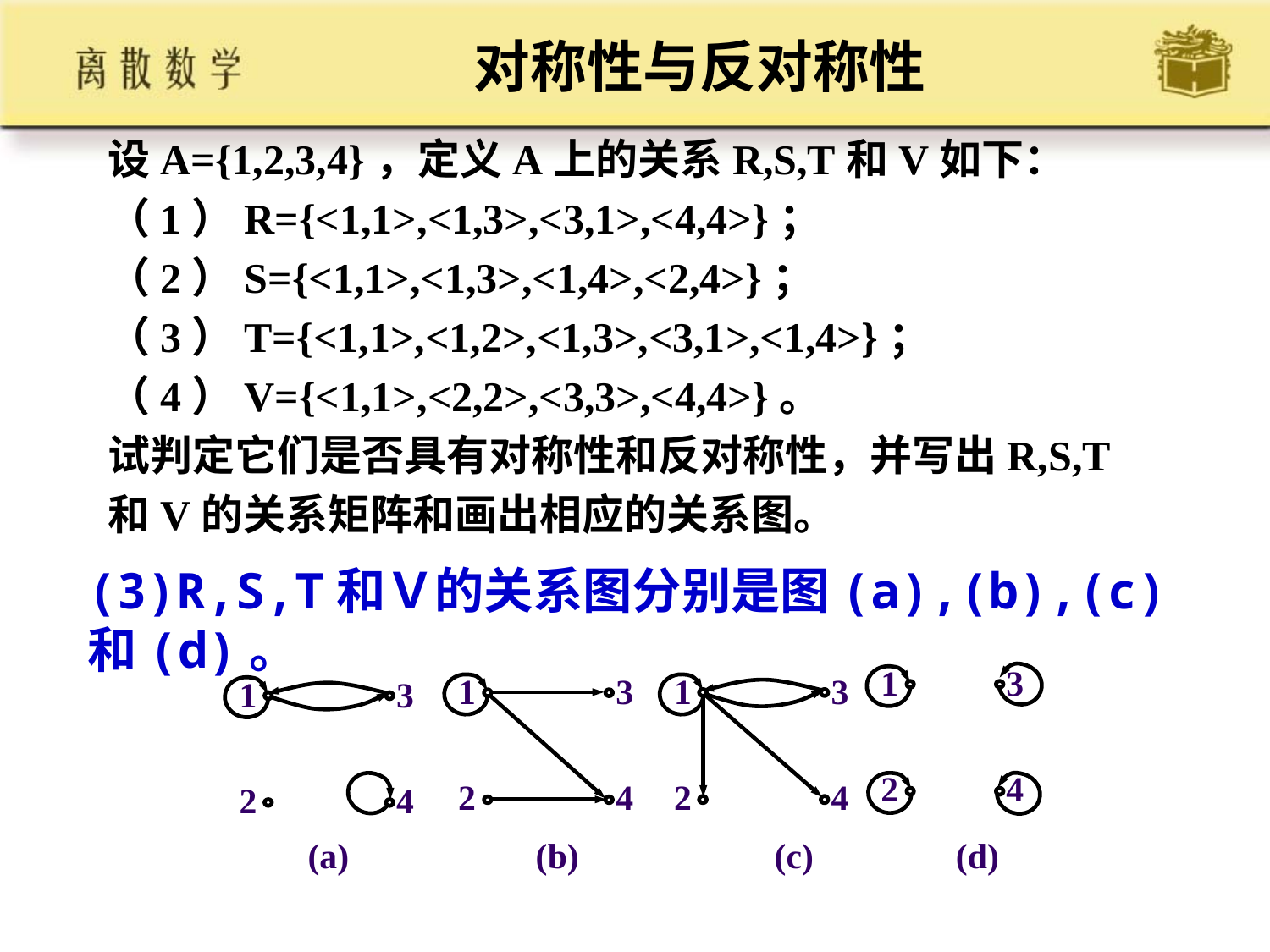

对称性与反对称性
设A={1,2,3,4}，定义A上的关系R,S,T和V如下：
（1）R={<1,1>,<1,3>,<3,1>,<4,4>}；
（2）S={<1,1>,<1,3>,<1,4>,<2,4>}；
（3）T={<1,1>,<1,2>,<1,3>,<3,1>,<1,4>}；
（4）V={<1,1>,<2,2>,<3,3>,<4,4>}。
试判定它们是否具有对称性和反对称性，并写出R,S,T
和V的关系矩阵和画出相应的关系图。

(3)R,S,T和Ｖ的关系图分别是图(a),(b),(c)和(d)。

1
3
1
3
1
3

1
3

2
4
2
4
2
4
2
4

    (a)                     (b)                      (c)                (d)
44